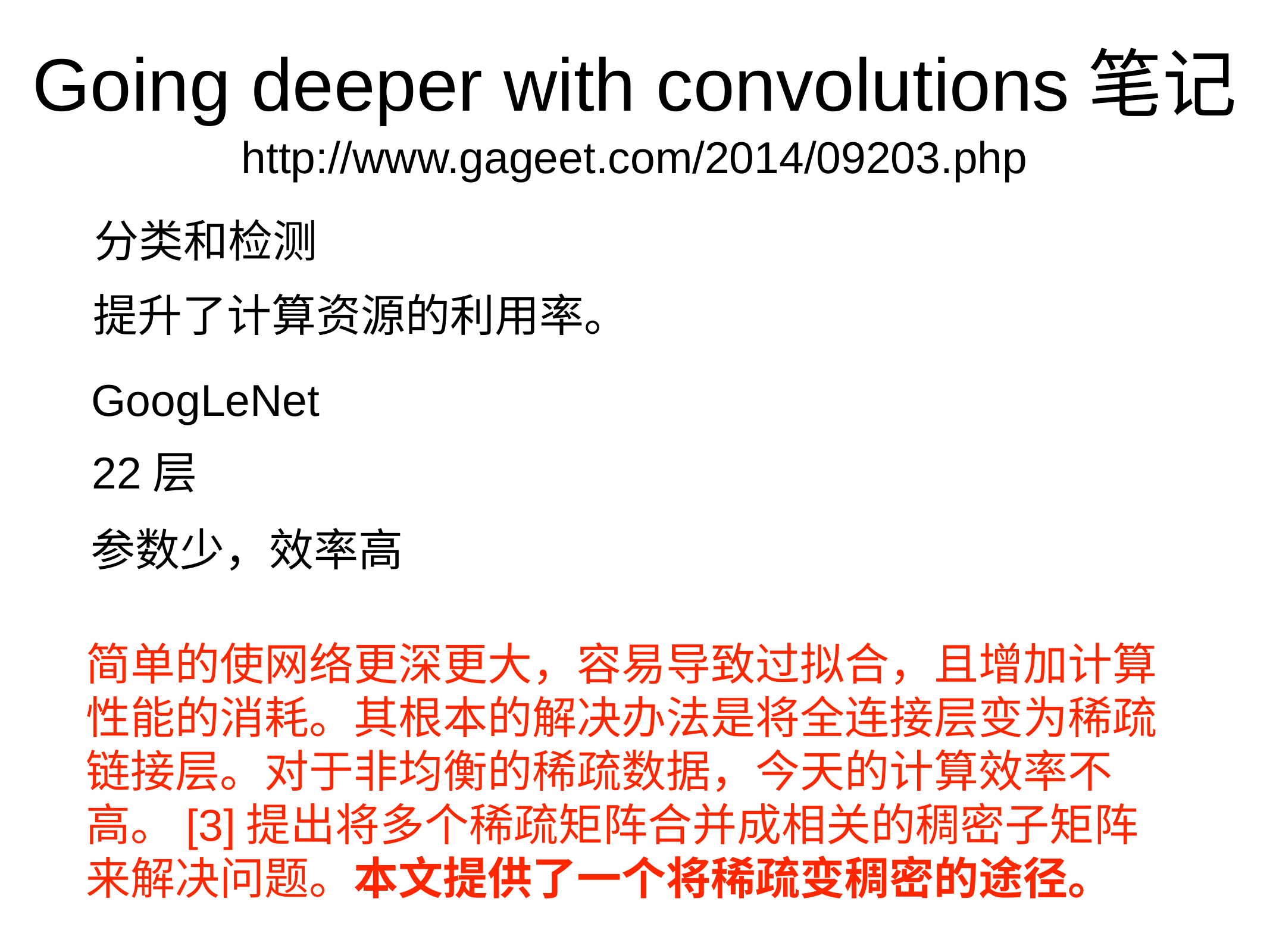

Going deeper with convolutions笔记
http://www.gageet.com/2014/09203.php
分类和检测
提升了计算资源的利用率。
GoogLeNet
22层
参数少，效率高
简单的使网络更深更大，容易导致过拟合，且增加计算性能的消耗。其根本的解决办法是将全连接层变为稀疏链接层。对于非均衡的稀疏数据，今天的计算效率不高。[3]提出将多个稀疏矩阵合并成相关的稠密子矩阵来解决问题。本文提供了一个将稀疏变稠密的途径。